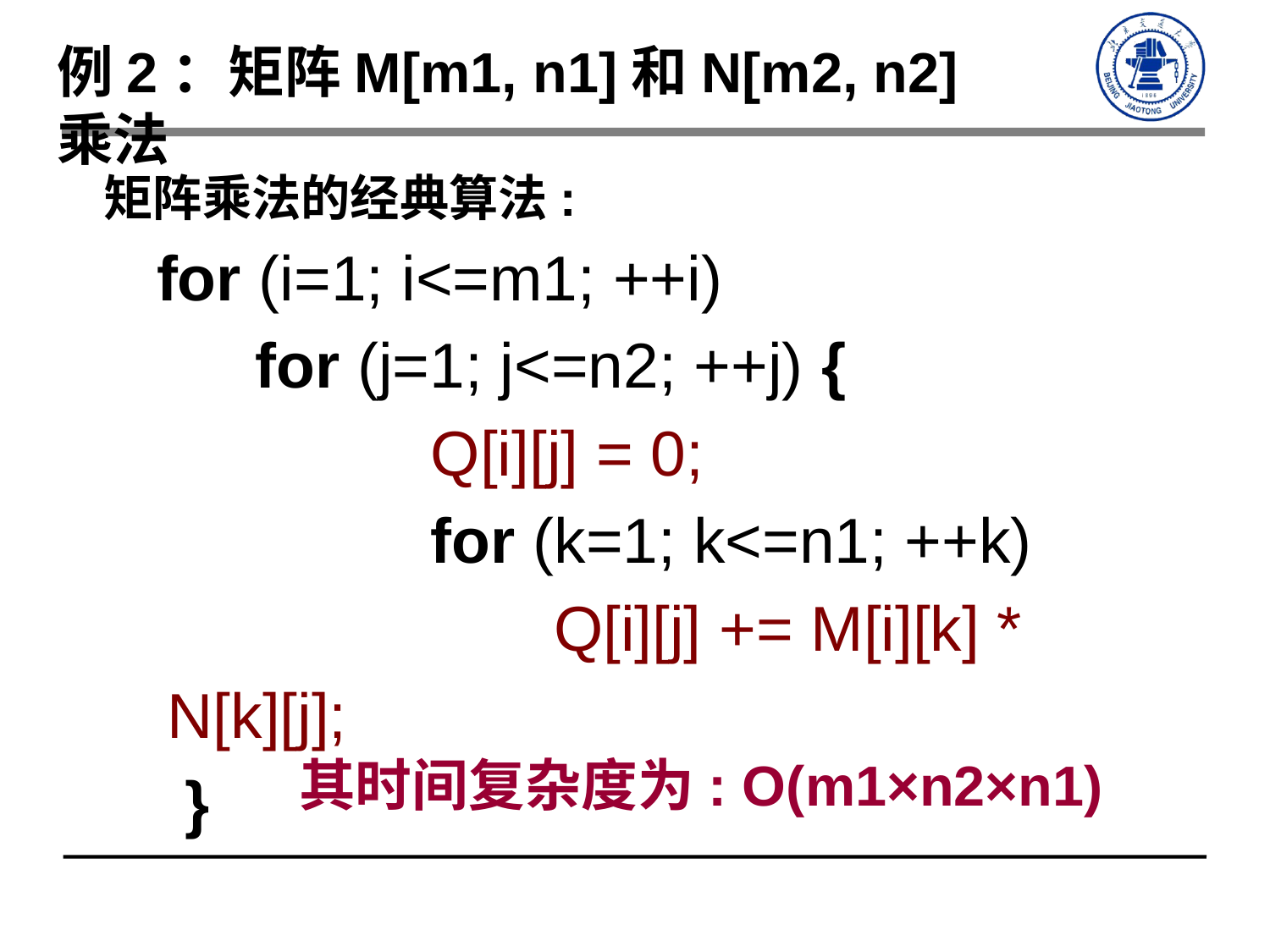

例2：矩阵M[m1, n1]和N[m2, n2]乘法
矩阵乘法的经典算法:
   for (i=1; i<=m1; ++i)
     for (j=1; j<=n2; ++j) {
               Q[i][j] = 0;
               for (k=1; k<=n1; ++k)
                      Q[i][j] += M[i][k] * N[k][j];
 }
其时间复杂度为: O(m1×n2×n1)